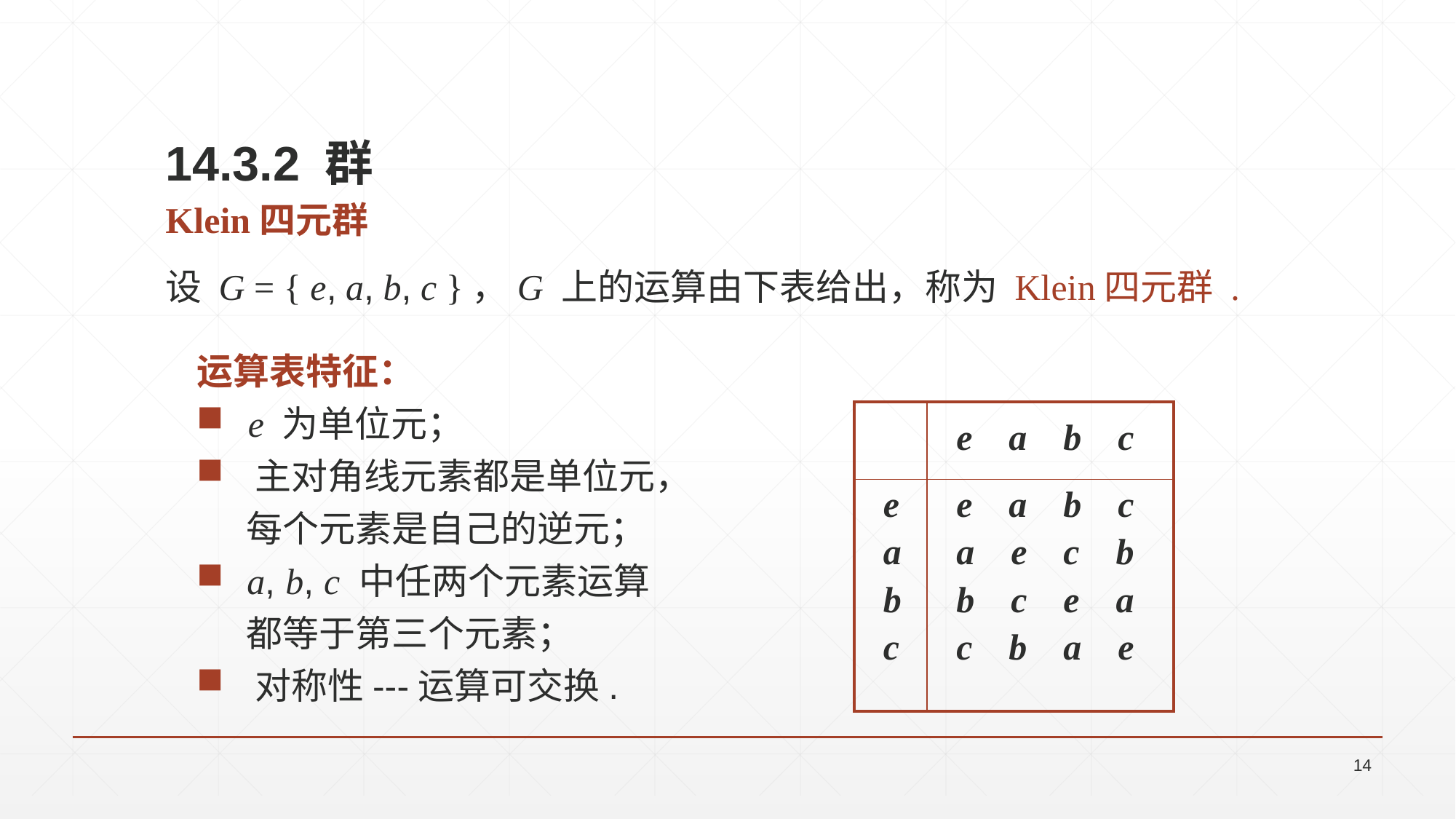

14.3.2 群
Klein四元群
设 G = { e, a, b, c }，G 上的运算由下表给出，称为 Klein四元群 .
运算表特征：
 e 为单位元；
 主对角线元素都是单位元，
     每个元素是自己的逆元；
 a, b, c 中任两个元素运算
     都等于第三个元素；
 对称性---运算可交换.
|  | e a b c |
| --- | --- |
| e a b c | e a b c a e c b b c e a c b a e |
14